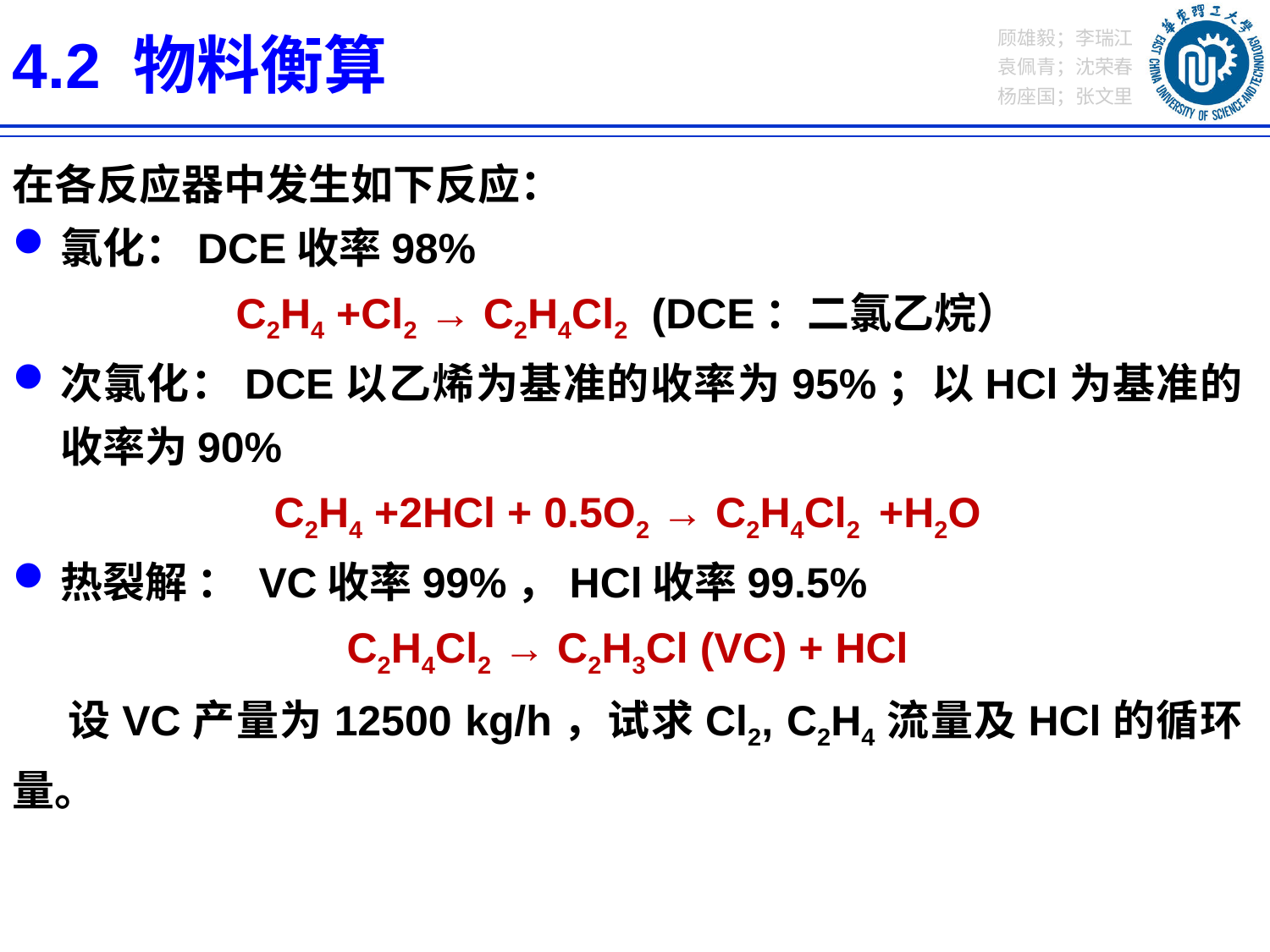

4.2 物料衡算
在各反应器中发生如下反应：
氯化：DCE收率98%
C2H4 +Cl2 → C2H4Cl2  (DCE：二氯乙烷）
次氯化：DCE以乙烯为基准的收率为95%；以HCl为基准的收率为90%
 C2H4 +2HCl + 0.5O2 → C2H4Cl2  +H2O
热裂解 ： VC收率99%，HCl收率99.5%
C2H4Cl2 → C2H3Cl (VC) + HCl
    设VC产量为12500 kg/h，试求Cl2, C2H4流量及HCl的循环量。